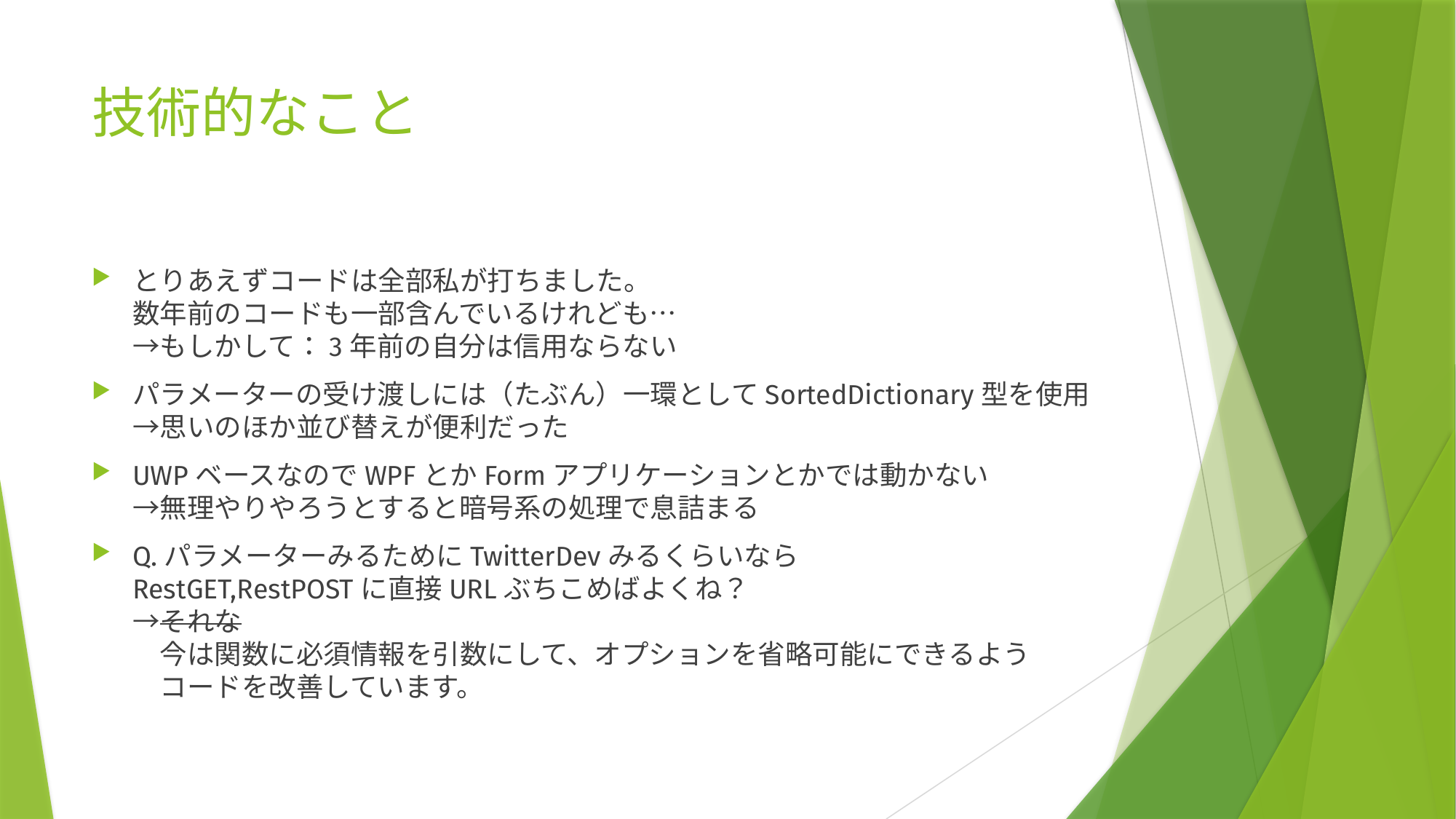

# 技術的なこと
とりあえずコードは全部私が打ちました。
数年前のコードも一部含んでいるけれども…
→もしかして：3年前の自分は信用ならない
パラメーターの受け渡しには（たぶん）一環としてSortedDictionary型を使用
→思いのほか並び替えが便利だった
UWPベースなのでWPFとかFormアプリケーションとかでは動かない
→無理やりやろうとすると暗号系の処理で息詰まる
Q.パラメーターみるためにTwitterDevみるくらいなら
RestGET,RestPOSTに直接URLぶちこめばよくね？
→それな
　今は関数に必須情報を引数にして、オプションを省略可能にできるよう
　コードを改善しています。